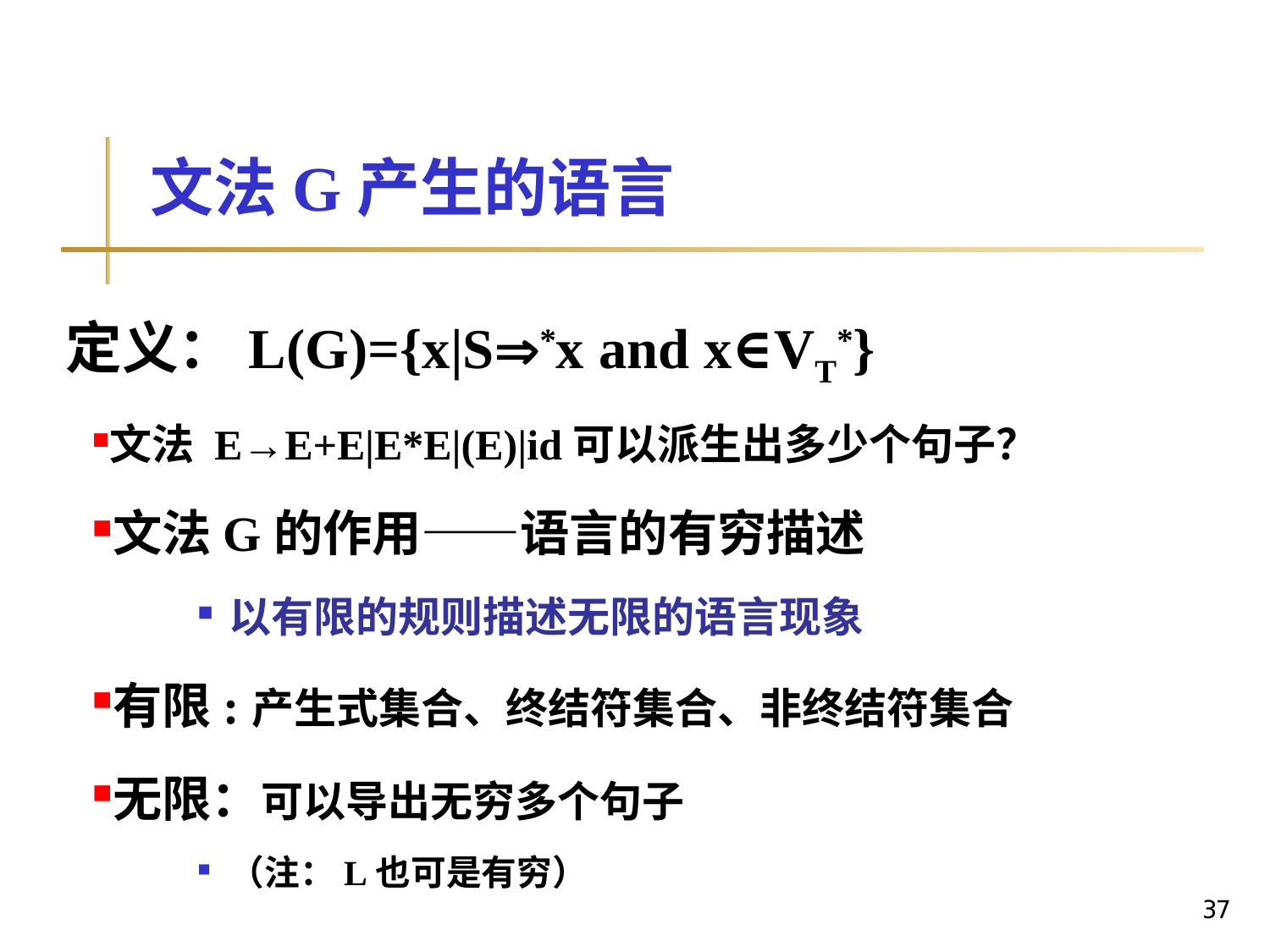

# 文法G产生的语言
定义：L(G)={x|S⇒*x and x∈VT*}
文法 E→E+E|E*E|(E)|id可以派生出多少个句子？
文法G的作用——语言的有穷描述
以有限的规则描述无限的语言现象
有限:产生式集合、终结符集合、非终结符集合
无限：可以导出无穷多个句子
（注：L也可是有穷）
37